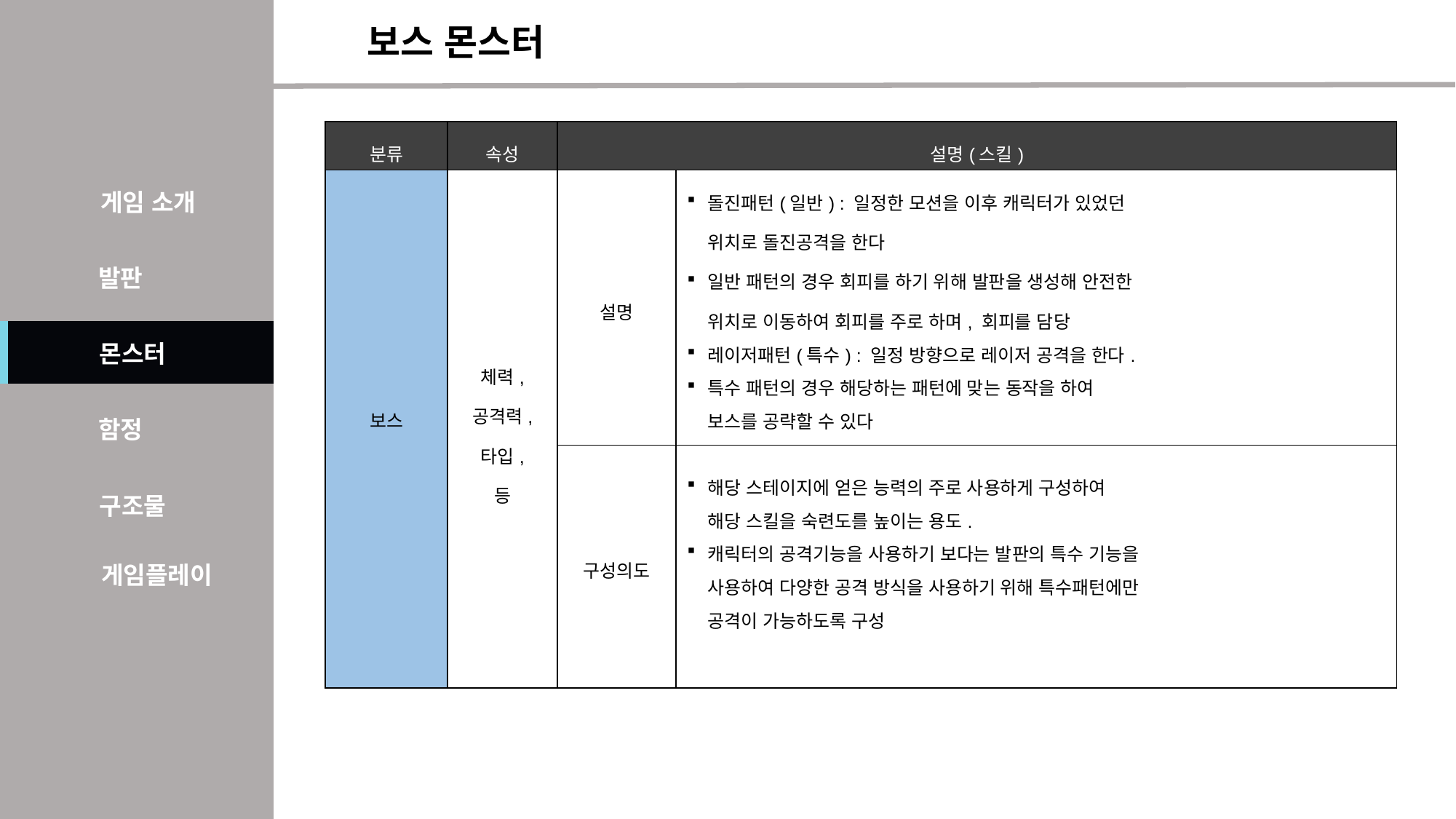

보스 몬스터
| 분류 | 속성 | 설명(스킬) |  |
| --- | --- | --- | --- |
| 보스 | 체력, 공격력, 타입, 등 | 설명 | 돌진패턴(일반) : 일정한 모션을 이후 캐릭터가 있었던 위치로 돌진공격을 한다 일반 패턴의 경우 회피를 하기 위해 발판을 생성해 안전한 위치로 이동하여 회피를 주로 하며, 회피를 담당 레이저패턴(특수) : 일정 방향으로 레이저 공격을 한다. 특수 패턴의 경우 해당하는 패턴에 맞는 동작을 하여 보스를 공략할 수 있다 |
|  |  | 구성의도 | 해당 스테이지에 얻은 능력의 주로 사용하게 구성하여 해당 스킬을 숙련도를 높이는 용도. 캐릭터의 공격기능을 사용하기 보다는 발판의 특수 기능을 사용하여 다양한 공격 방식을 사용하기 위해 특수패턴에만 공격이 가능하도록 구성 |